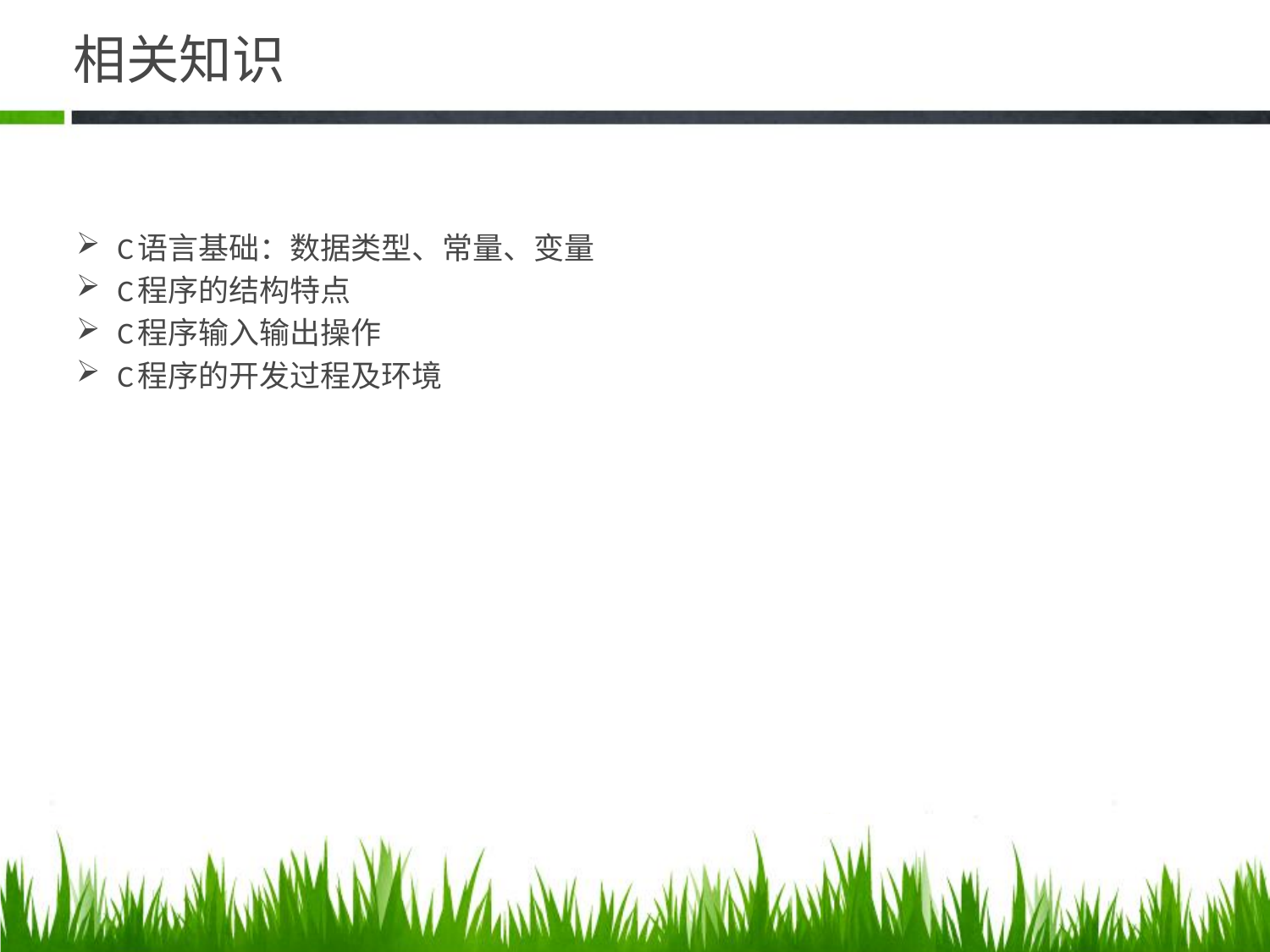

# 相关知识
C语言基础：数据类型、常量、变量
C程序的结构特点
C程序输入输出操作
C程序的开发过程及环境